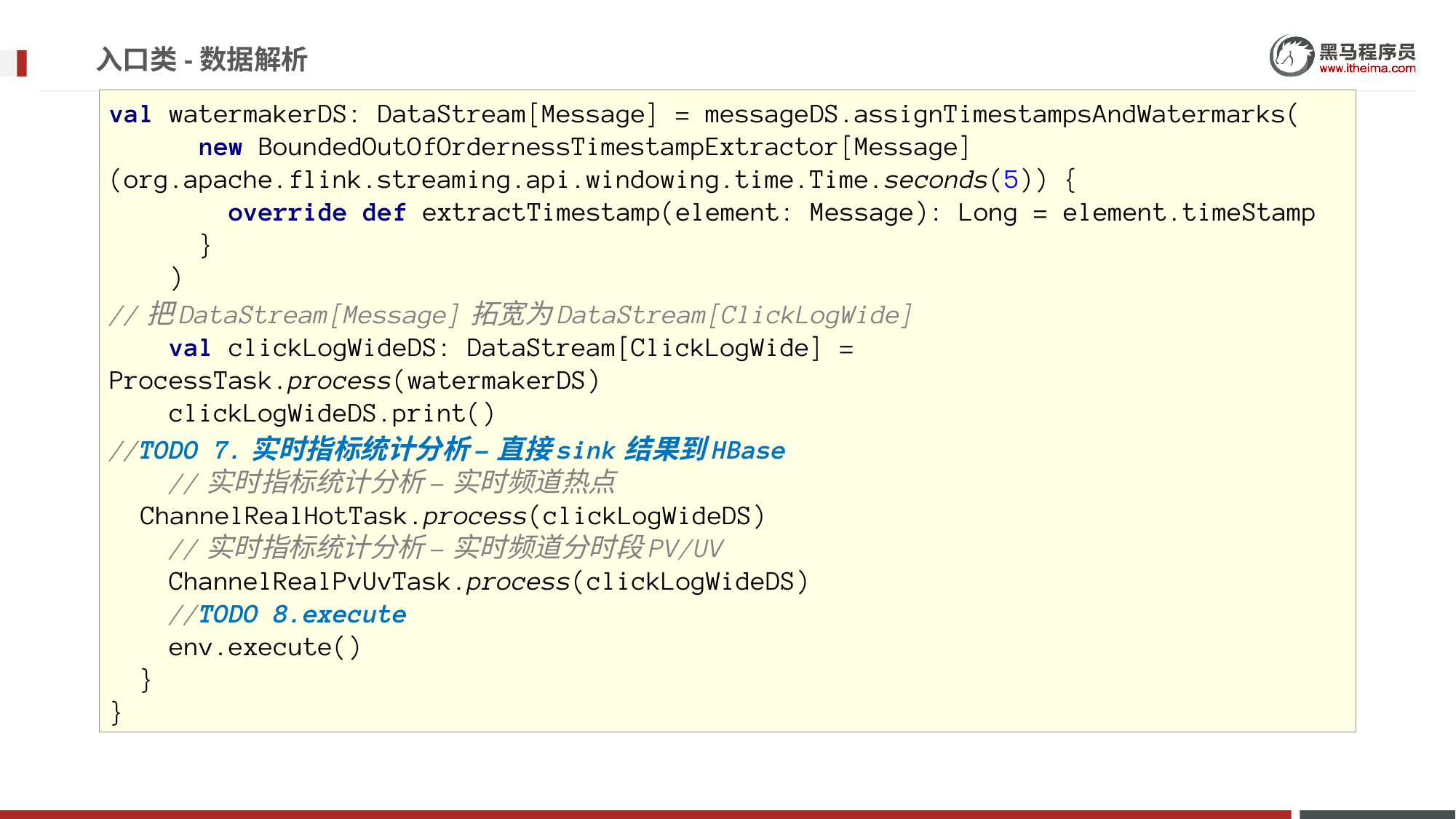

# 入口类-数据解析
val watermakerDS: DataStream[Message] = messageDS.assignTimestampsAndWatermarks(
      new BoundedOutOfOrdernessTimestampExtractor[Message](org.apache.flink.streaming.api.windowing.time.Time.seconds(5)) {
        override def extractTimestamp(element: Message): Long = element.timeStamp
      }
    )
//把DataStream[Message]拓宽为DataStream[ClickLogWide]
    val clickLogWideDS: DataStream[ClickLogWide] = ProcessTask.process(watermakerDS)
    clickLogWideDS.print()
//TODO 7.实时指标统计分析-直接sink结果到HBase
    //实时指标统计分析-实时频道热点
    ChannelRealHotTask.process(clickLogWideDS)
    //实时指标统计分析-实时频道分时段PV/UV
    ChannelRealPvUvTask.process(clickLogWideDS)
    //TODO 8.execute
    env.execute()
  }
}